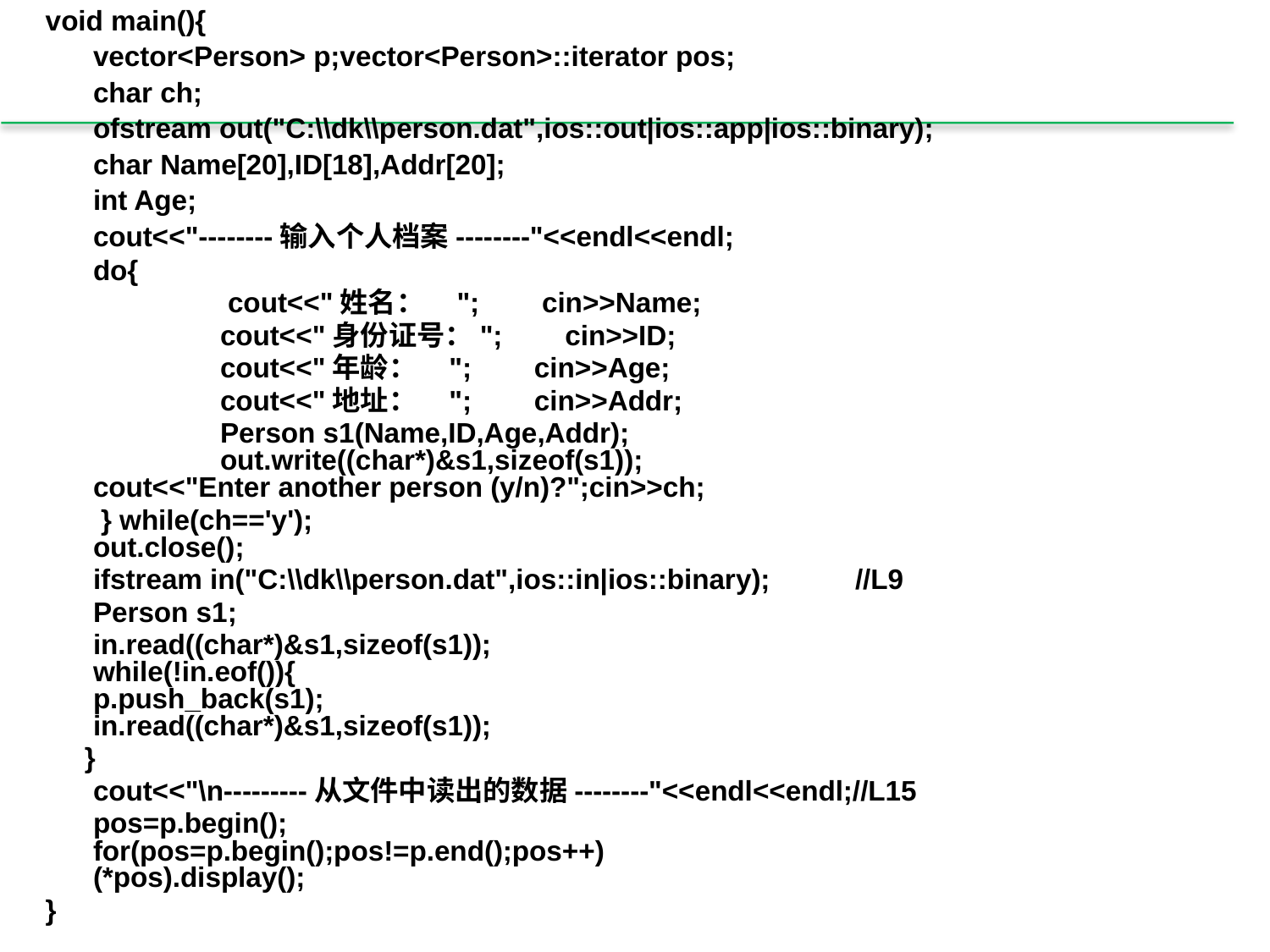

void main(){
    	vector<Person> p;vector<Person>::iterator pos;
	char ch;
   	ofstream out("C:\\dk\\person.dat",ios::out|ios::app|ios::binary);
	char Name[20],ID[18],Addr[20];
    	int Age;
    	cout<<"--------输入个人档案--------"<<endl<<endl;
	do{
	 	 cout<<"姓名：    ";        cin>>Name;
        	cout<<"身份证号：";        cin>>ID;
        	cout<<"年龄：    ";        cin>>Age;
        	cout<<"地址：    ";        cin>>Addr;
        	Person s1(Name,ID,Age,Addr);					        	out.write((char*)&s1,sizeof(s1));				        	cout<<"Enter another person (y/n)?";cin>>ch;
   	 } while(ch=='y');							    out.close();
	ifstream in("C:\\dk\\person.dat",ios::in|ios::binary);	//L9
    	Person s1;
    	in.read((char*)&s1,sizeof(s1));						    while(!in.eof()){							        	p.push_back(s1);							        	in.read((char*)&s1,sizeof(s1));
     }
	cout<<"\n---------从文件中读出的数据--------"<<endl<<endl;//L15
    	pos=p.begin();							    for(pos=p.begin();pos!=p.end();pos++)				        	(*pos).display();
}